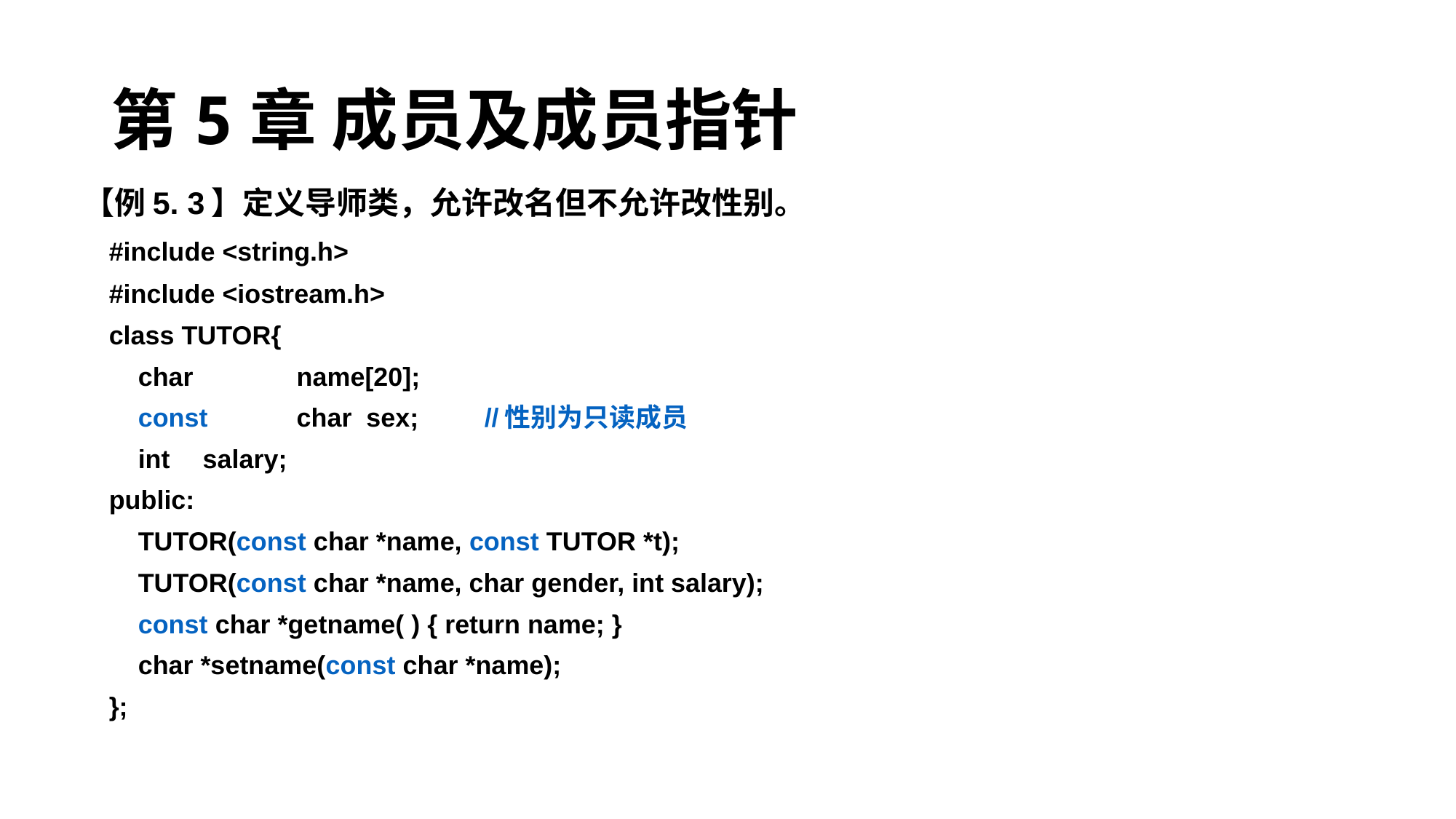

# 第5章 成员及成员指针
【例5. 3】定义导师类，允许改名但不允许改性别。
	#include <string.h>
	#include <iostream.h>
	class TUTOR{
	    char  	name[20];
	    const 	char  sex;	//性别为只读成员
	    int  	salary;
	public:
	    TUTOR(const char *name, const TUTOR *t);
	    TUTOR(const char *name, char gender, int salary);
	    const char *getname( ) { return name; }
	    char *setname(const char *name);
	};